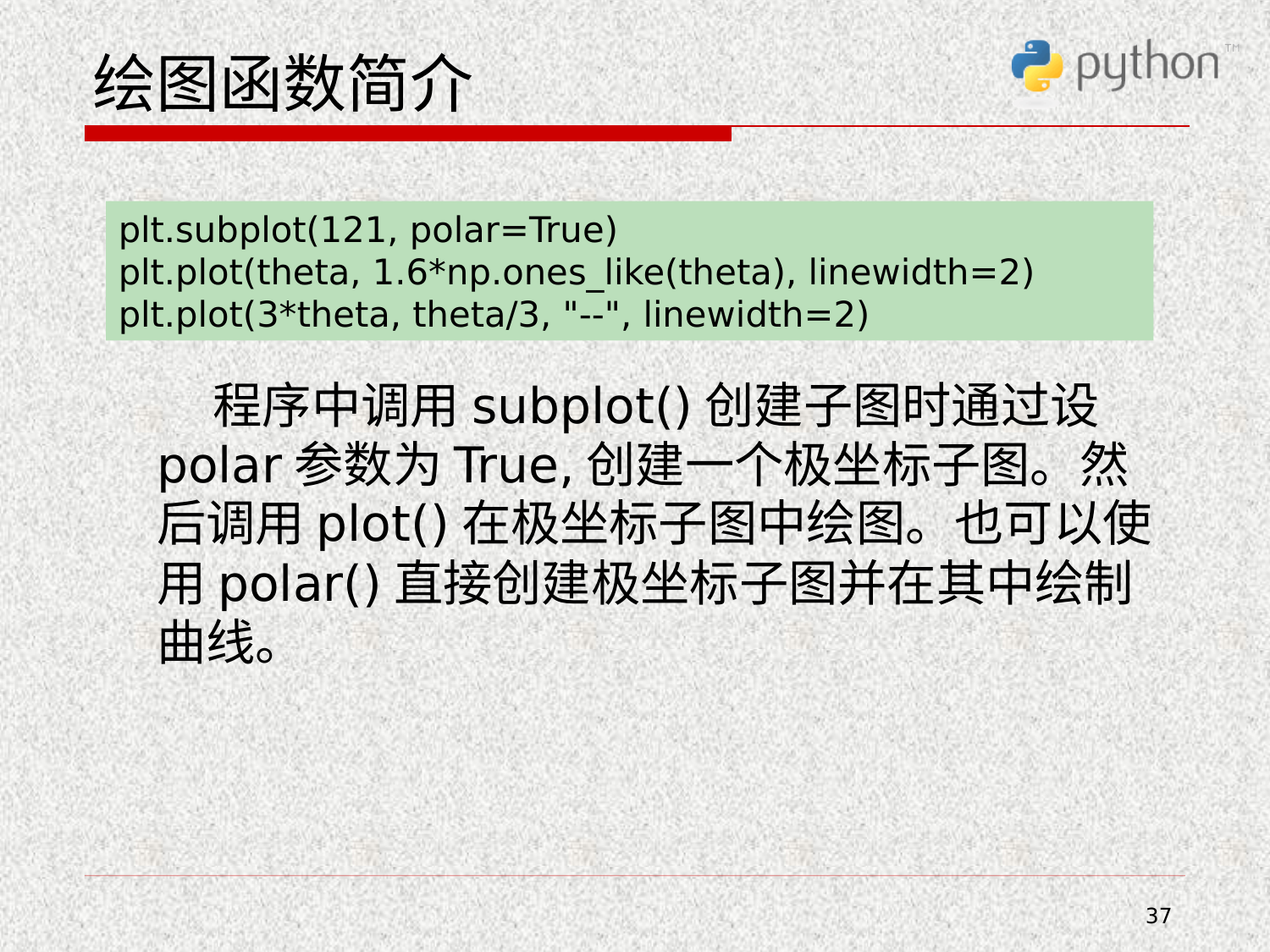

# 绘图函数简介

          程序中调用subplot()创建子图时通过设 polar参数为True,创建一个极坐标子图。然后调用plot()在极坐标子图中绘图。也可以使用polar()直接创建极坐标子图并在其中绘制曲线。
plt.subplot(121, polar=True)
plt.plot(theta, 1.6*np.ones_like(theta), linewidth=2)
plt.plot(3*theta, theta/3, "--", linewidth=2)
37